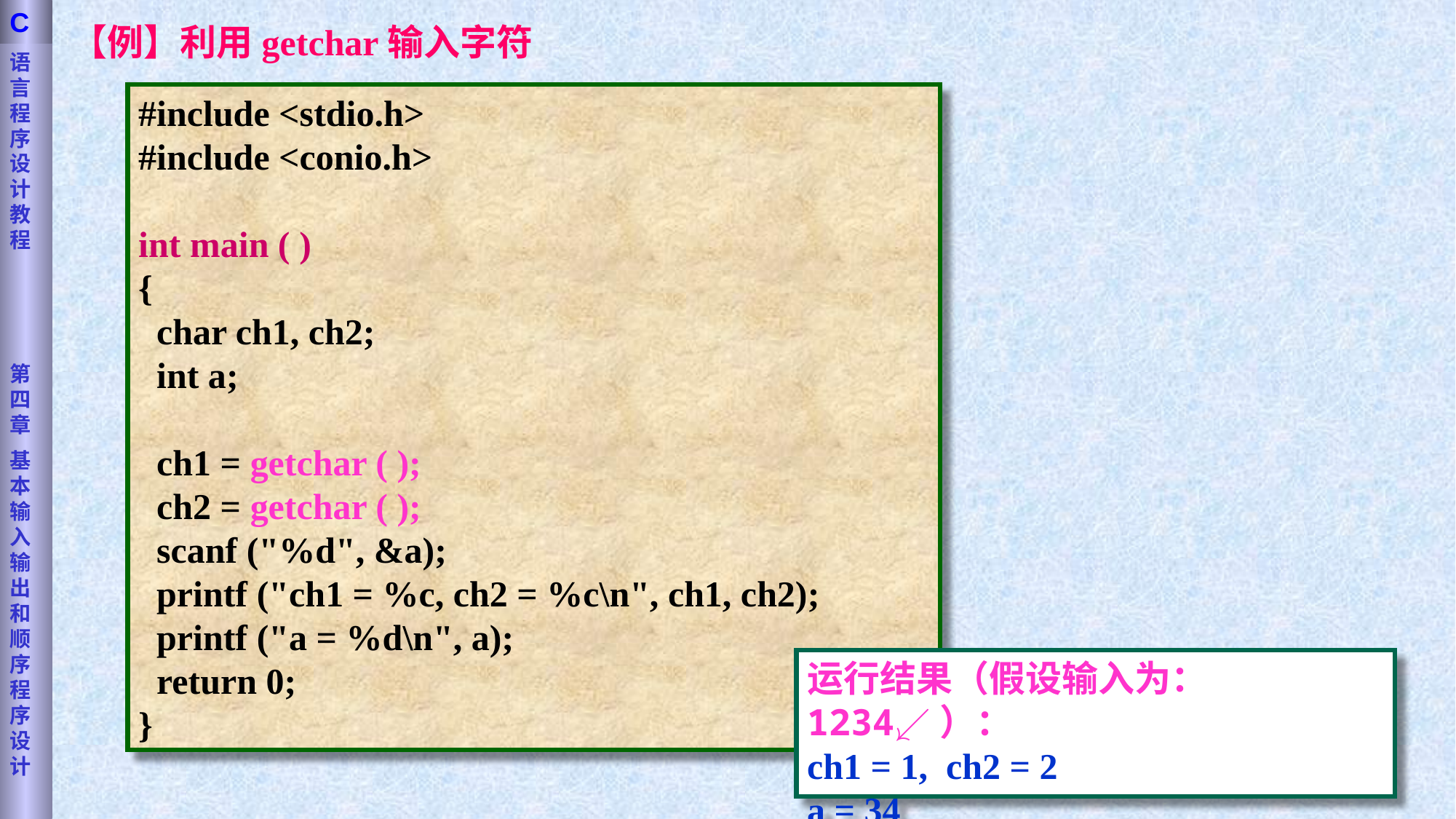

语言程序设计教程

第四章
基本输入输出和顺序程序设计
C
【例】利用getchar输入字符
#include <stdio.h>
#include <conio.h>

int main ( )
{
  char ch1, ch2;
  int a;

  ch1 = getchar ( );
  ch2 = getchar ( );
  scanf ("%d", &a);
  printf ("ch1 = %c, ch2 = %c\n", ch1, ch2);
  printf ("a = %d\n", a);
  return 0;
}
运行结果（假设输入为：1234↙）：
ch1 = 1,  ch2 = 2
a = 34